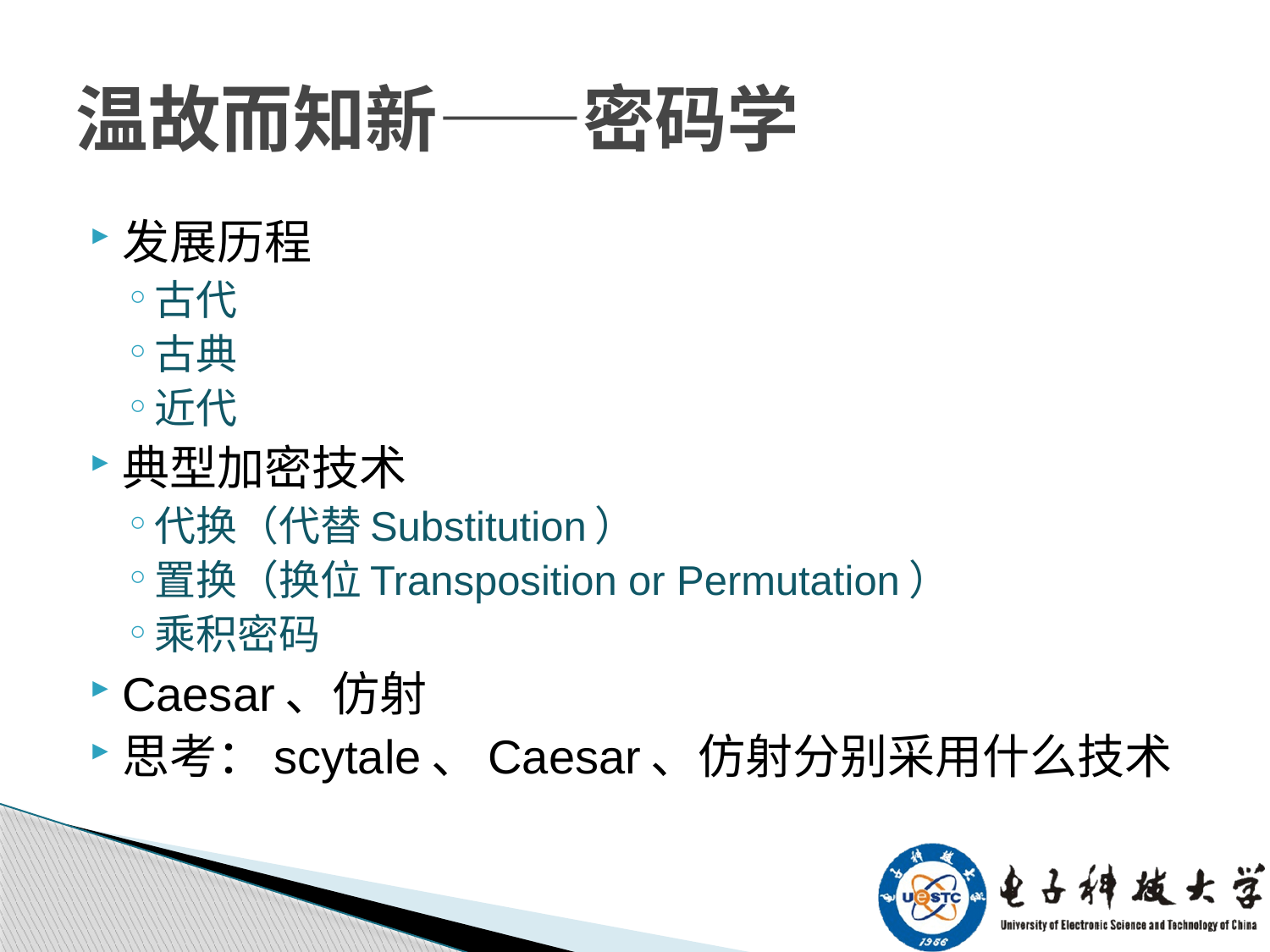

# 温故而知新——密码学
发展历程
古代
古典
近代
典型加密技术
代换（代替Substitution）
置换（换位Transposition or Permutation）
乘积密码
Caesar、仿射
思考：scytale、Caesar、仿射分别采用什么技术
38